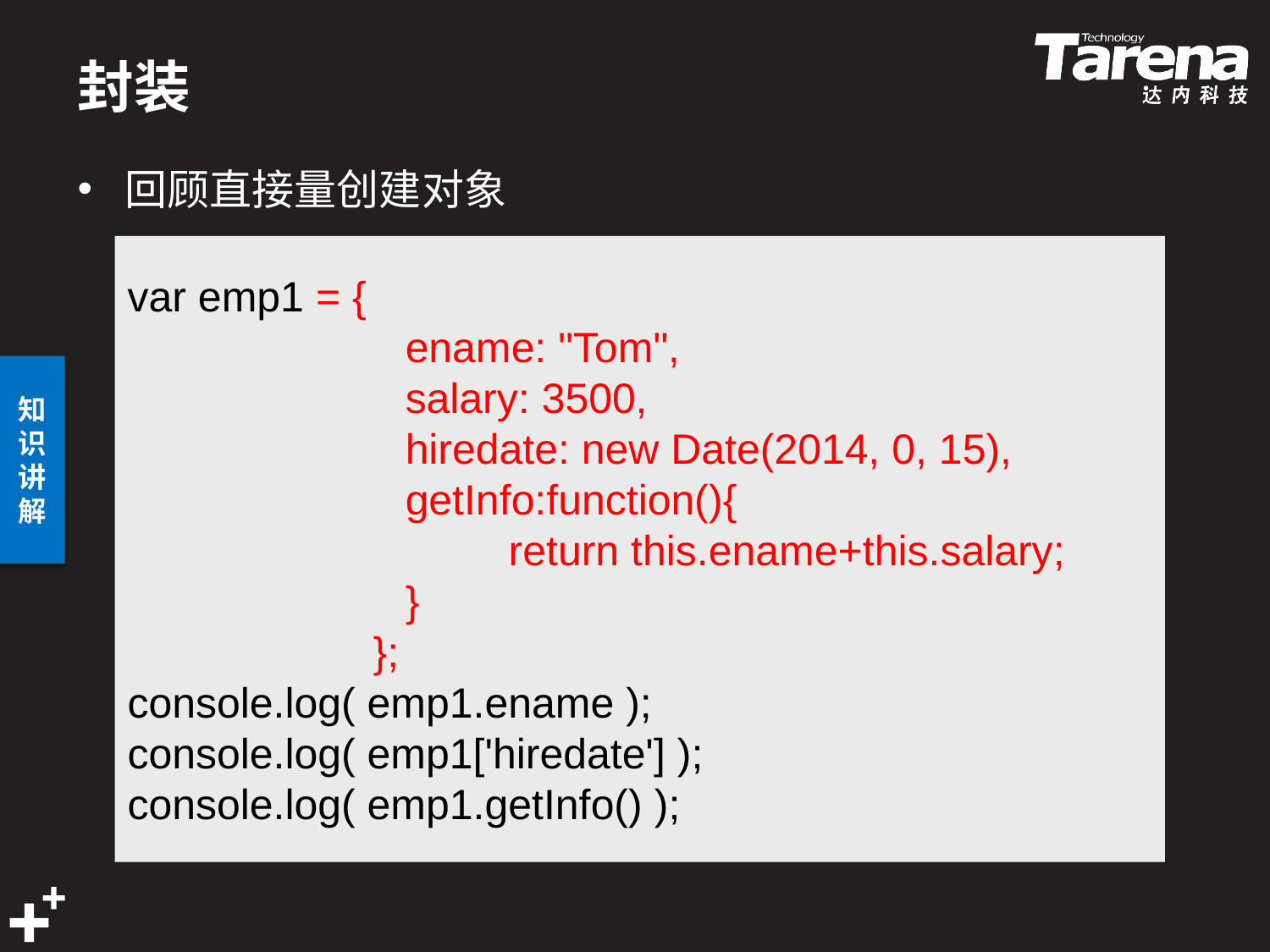

# 封装
回顾直接量创建对象
var emp1 = {
		  ename: "Tom",
		  salary: 3500,
		  hiredate: new Date(2014, 0, 15),
		  getInfo:function(){
			return this.ename+this.salary;
		  }
	          };
console.log( emp1.ename );
console.log( emp1['hiredate'] );
console.log( emp1.getInfo() );